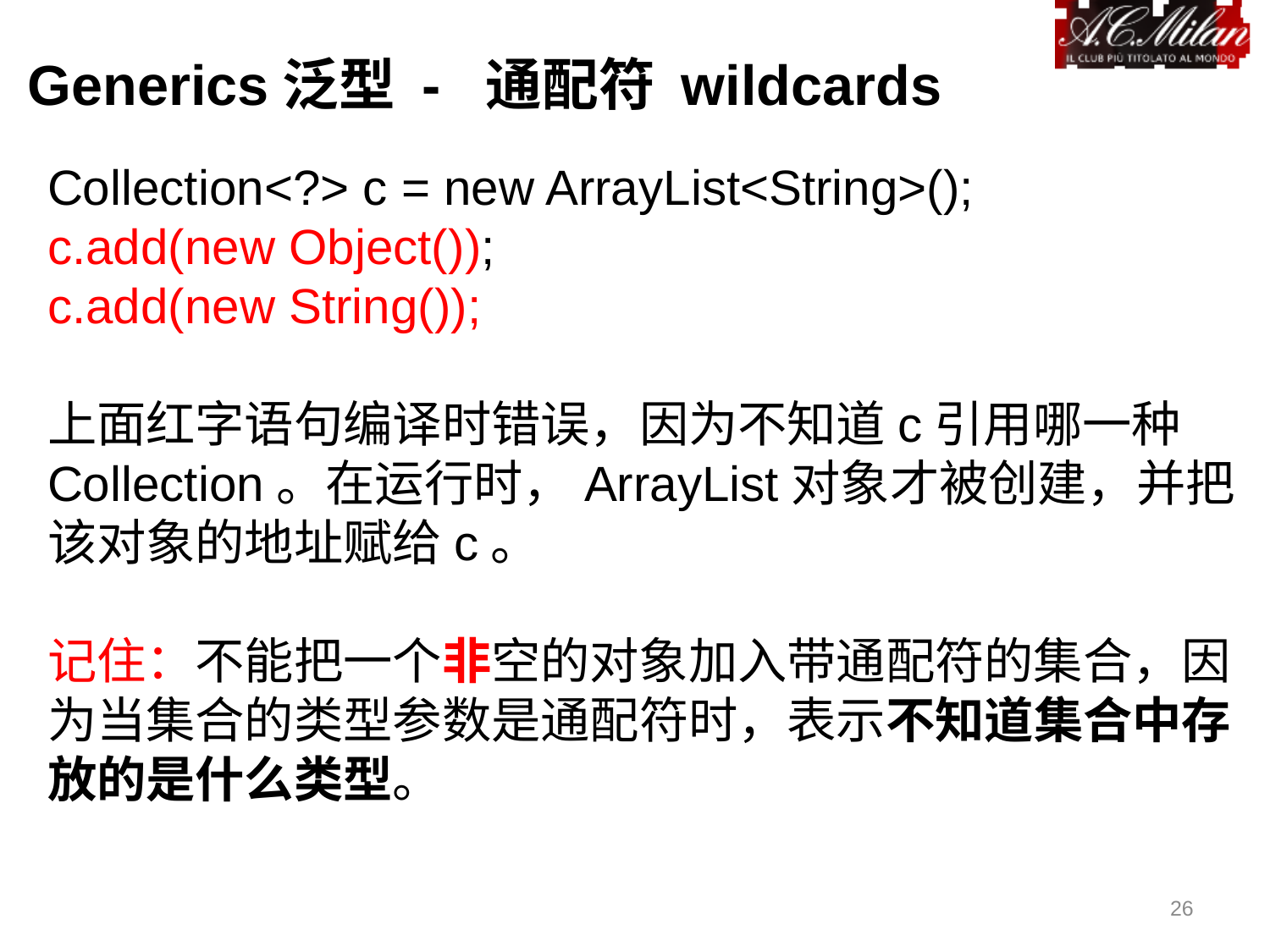

Generics泛型 -  通配符 wildcards
Collection<?> c = new ArrayList<String>();
c.add(new Object());
c.add(new String());

上面红字语句编译时错误，因为不知道c引用哪一种Collection。在运行时，ArrayList对象才被创建，并把该对象的地址赋给c。

记住：不能把一个非空的对象加入带通配符的集合，因为当集合的类型参数是通配符时，表示不知道集合中存放的是什么类型。
26